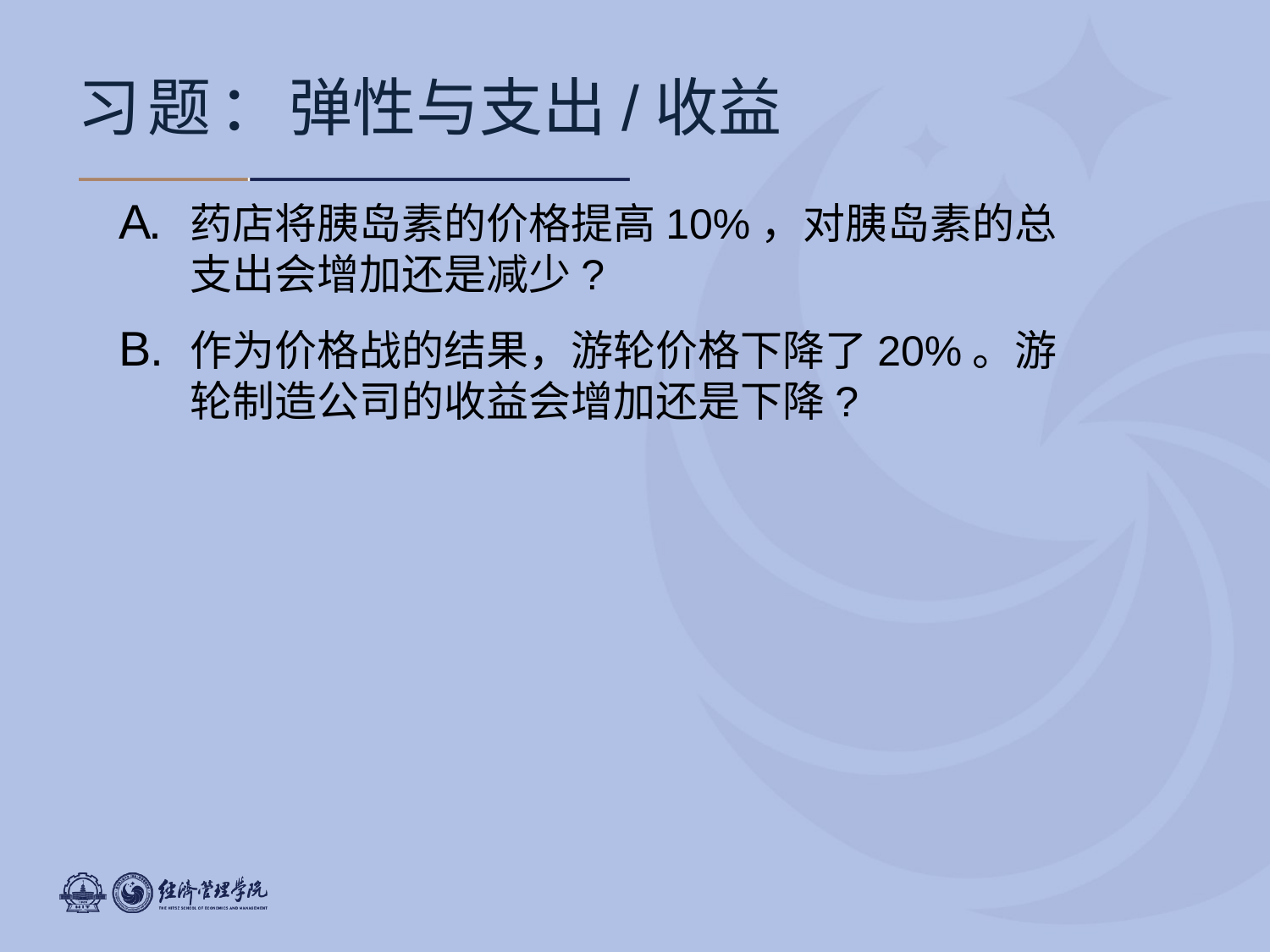

习题：弹性与支出/收益
药店将胰岛素的价格提高10%，对胰岛素的总支出会增加还是减少?
作为价格战的结果，游轮价格下降了20%。游轮制造公司的收益会增加还是下降?